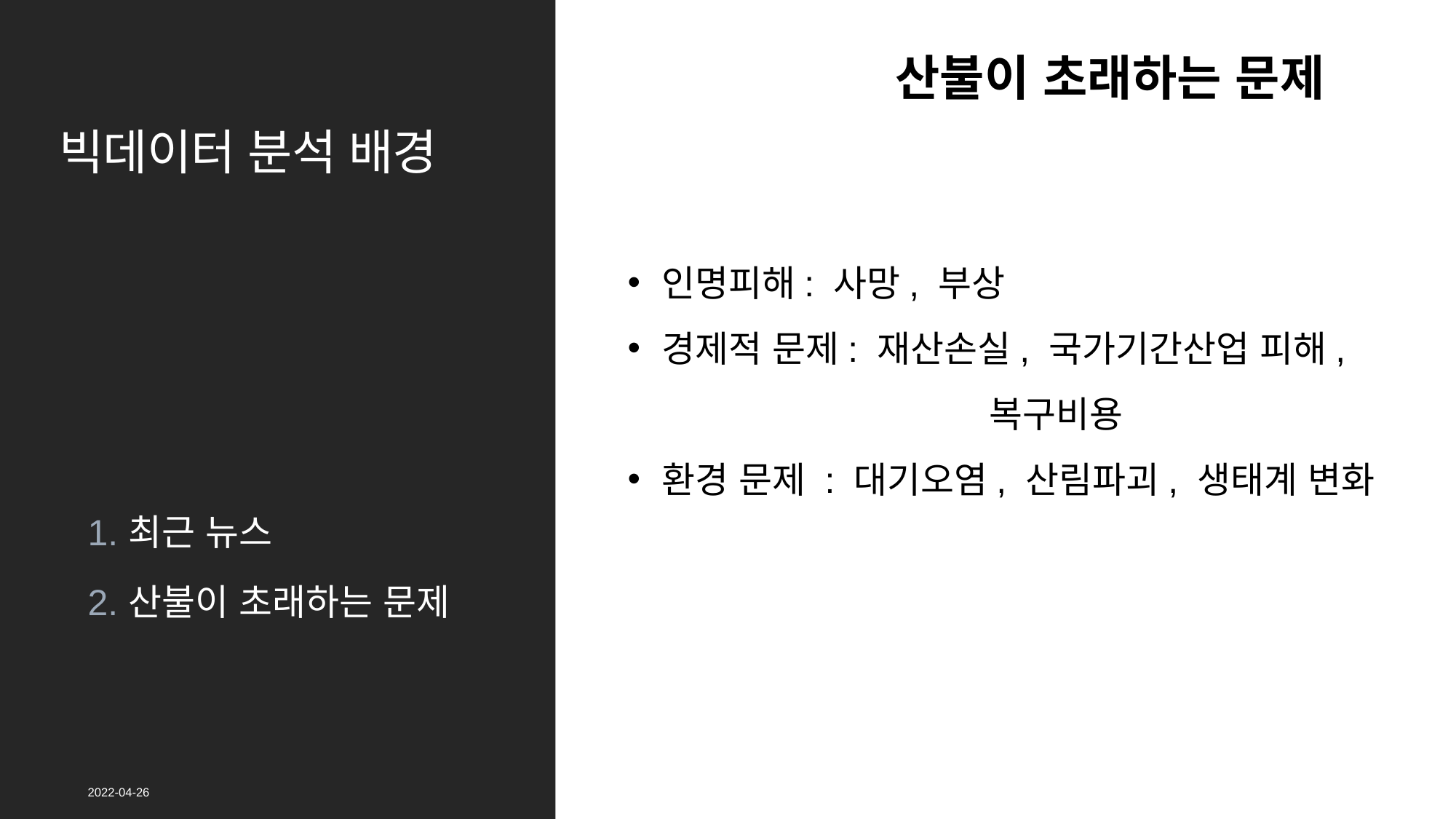

산불이 초래하는 문제
빅데이터 분석 배경
인명피해: 사망, 부상
경제적 문제: 재산손실, 국가기간산업 피해, 			복구비용
환경 문제 : 대기오염, 산림파괴, 생태계 변화

최근 뉴스
산불이 초래하는 문제
2022-04-26